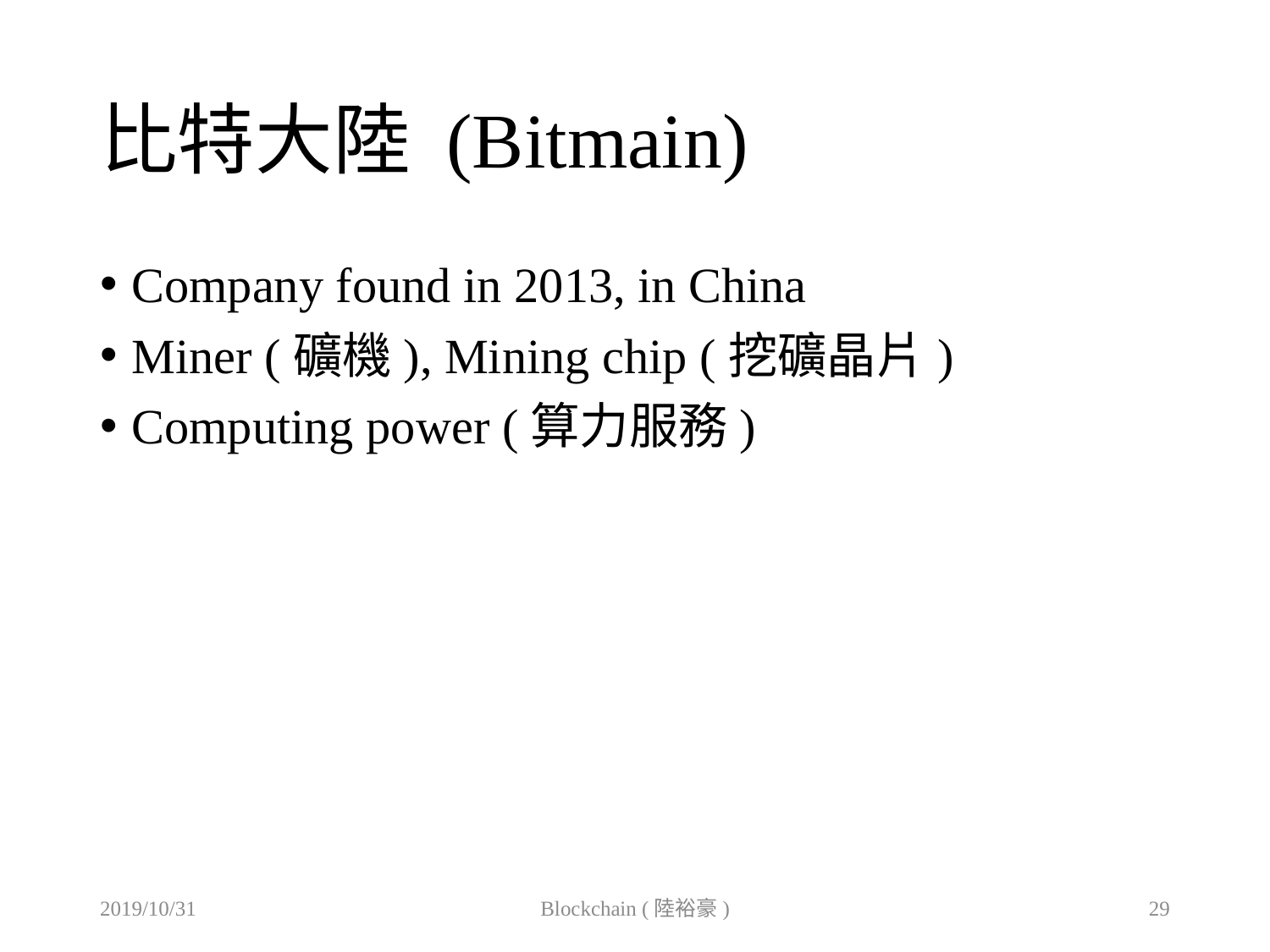

# 比特大陸 (Bitmain)
Company found in 2013, in China
Miner (礦機), Mining chip (挖礦晶片)
Computing power (算力服務)
2019/10/31
Blockchain (陸裕豪)
29